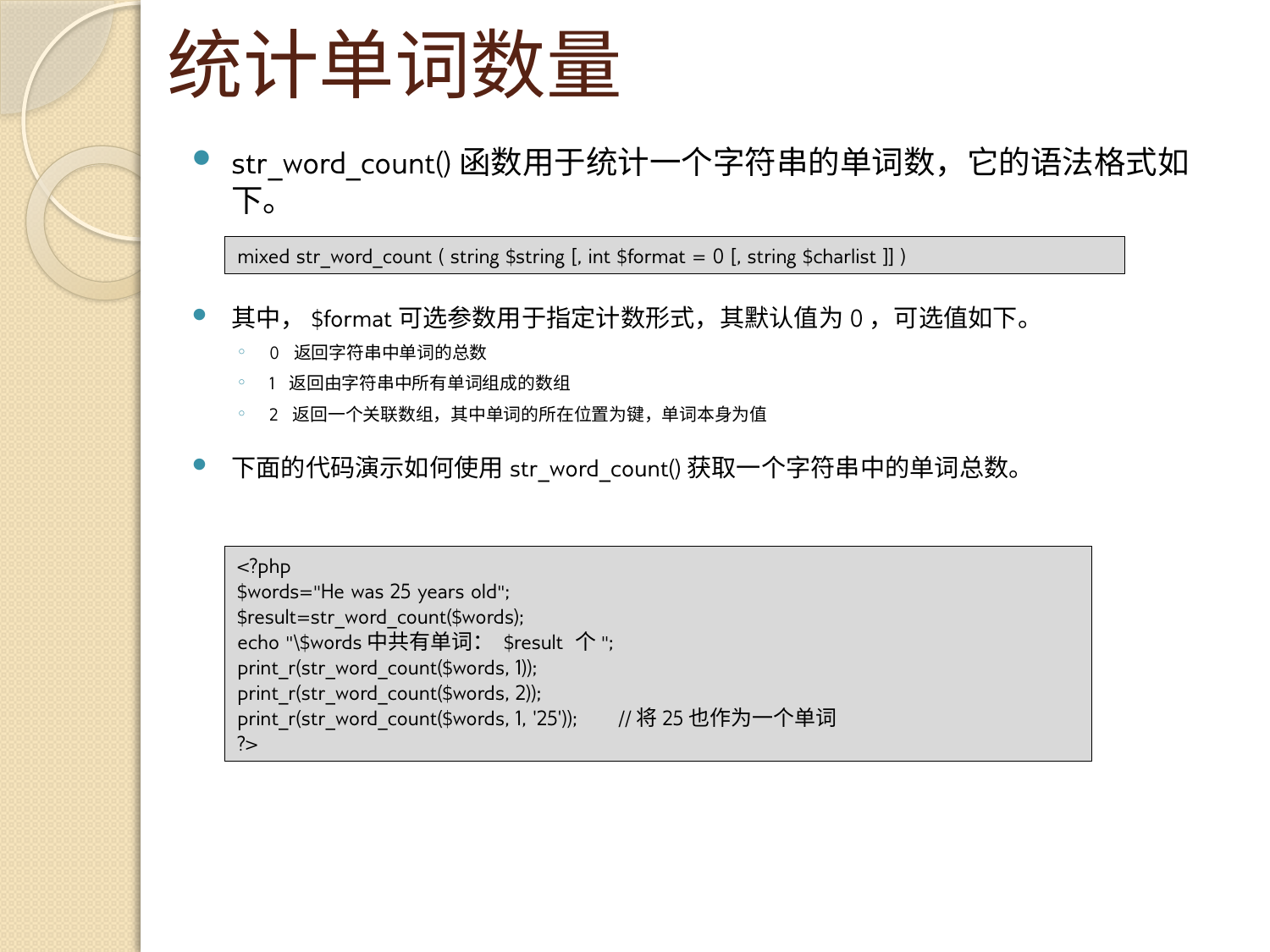

# 统计单词数量
str_word_count()函数用于统计一个字符串的单词数，它的语法格式如下。
mixed str_word_count ( string $string [, int $format = 0 [, string $charlist ]] )
其中，$format可选参数用于指定计数形式，其默认值为0，可选值如下。
0  返回字符串中单词的总数
1  返回由字符串中所有单词组成的数组
2  返回一个关联数组，其中单词的所在位置为键，单词本身为值
下面的代码演示如何使用str_word_count()获取一个字符串中的单词总数。
<?php
$words="He was 25 years old";
$result=str_word_count($words);
echo "\$words中共有单词： $result 个";
print_r(str_word_count($words, 1));
print_r(str_word_count($words, 2));
print_r(str_word_count($words, 1, '25'));	//将25也作为一个单词
?>